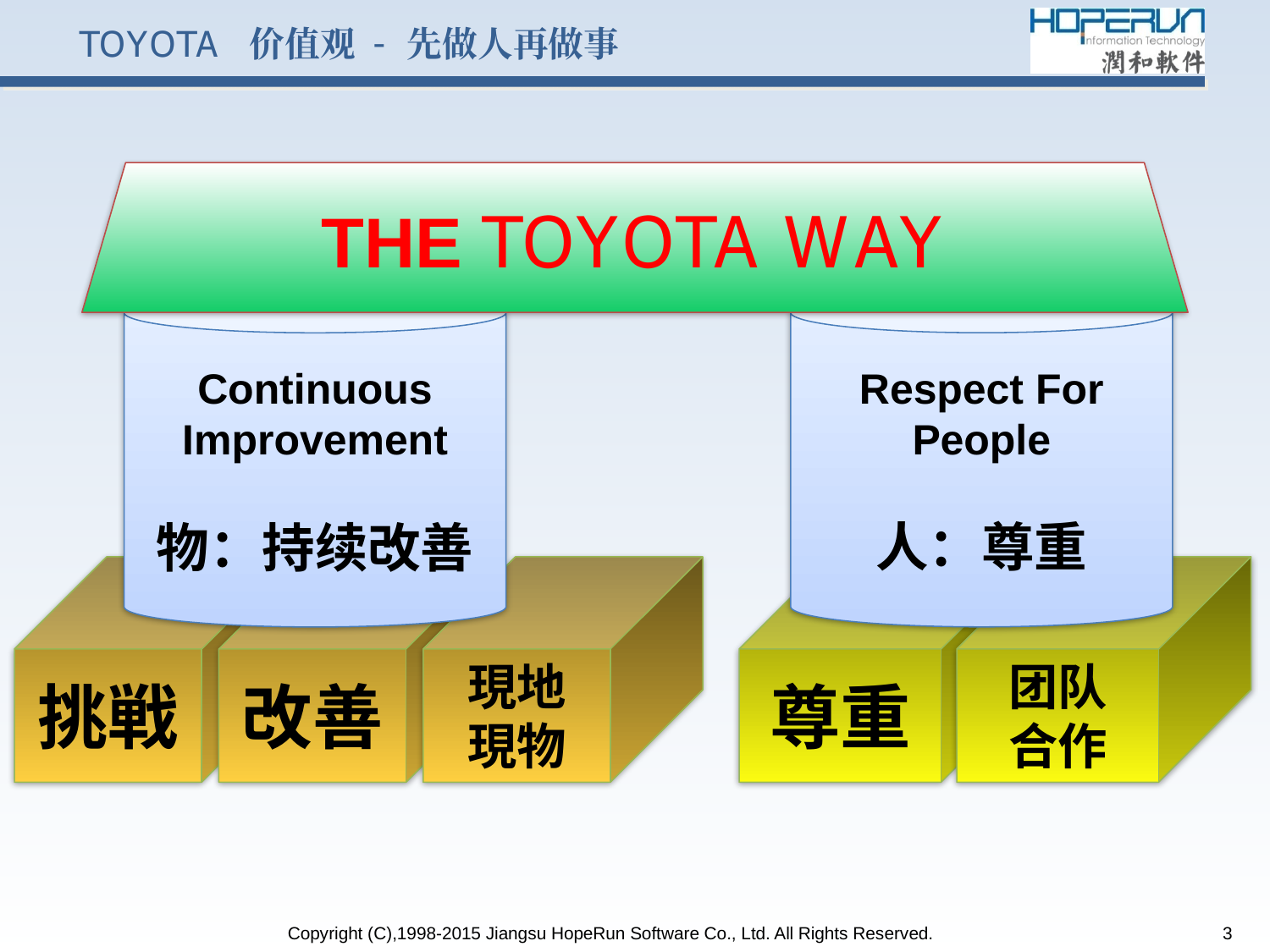

# TOYOTA  价值观 - 先做人再做事
THE TOYOTA WAY
Respect For
People

人：尊重
Continuous
Improvement

物：持续改善
挑戦
改善
現地
現物
尊重
团队
合作